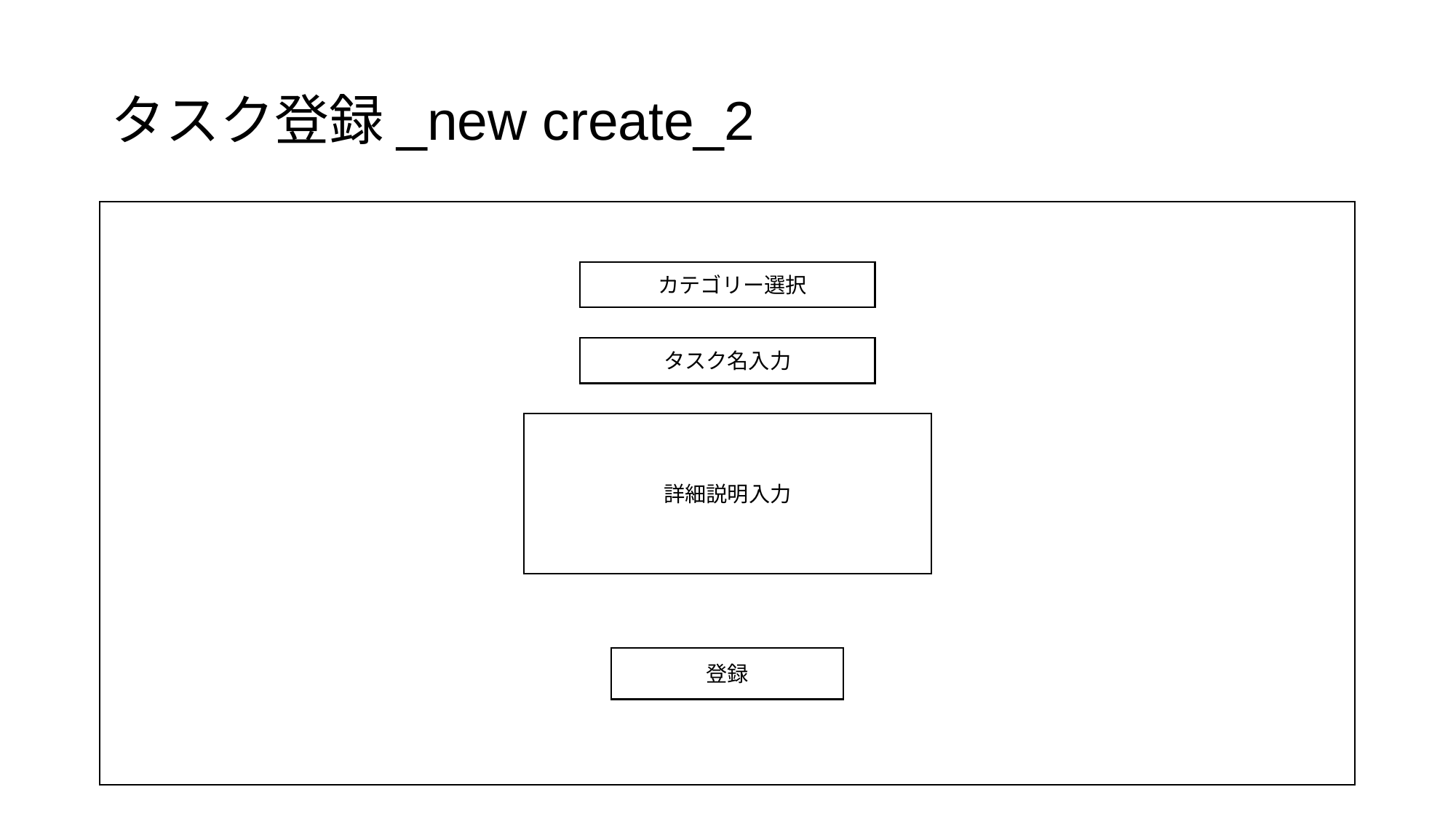

# タスク登録_new create_2

 カテゴリー選択
タスク名入力
詳細説明入力
登録